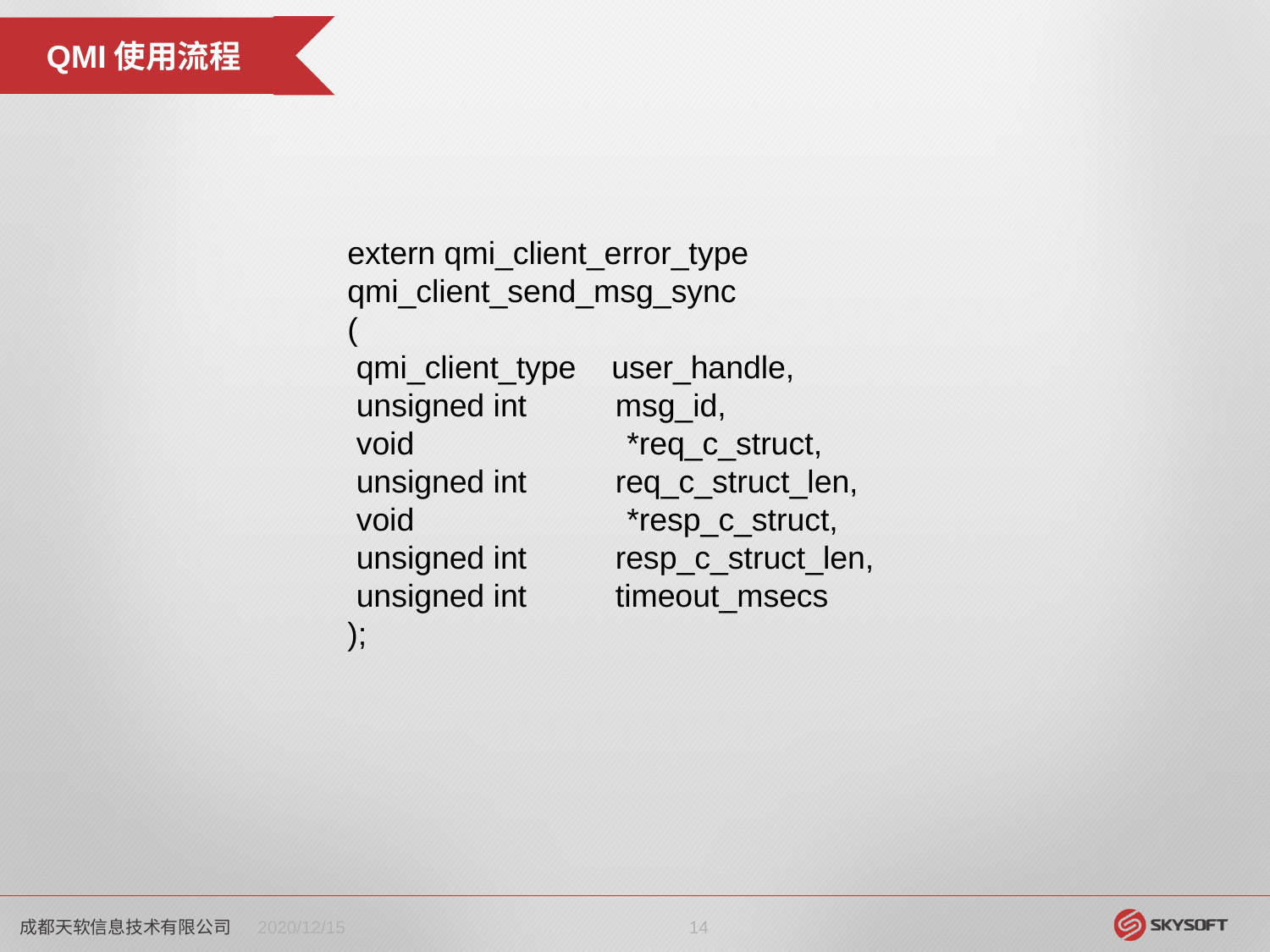

QMI使用流程

extern qmi_client_error_type
qmi_client_send_msg_sync
(
 qmi_client_type    user_handle,
 unsigned int          msg_id,
 void                        *req_c_struct,
 unsigned int          req_c_struct_len,
 void                        *resp_c_struct,
 unsigned int          resp_c_struct_len,
 unsigned int          timeout_msecs
);
成都天软信息技术有限公司
2020/12/15
14